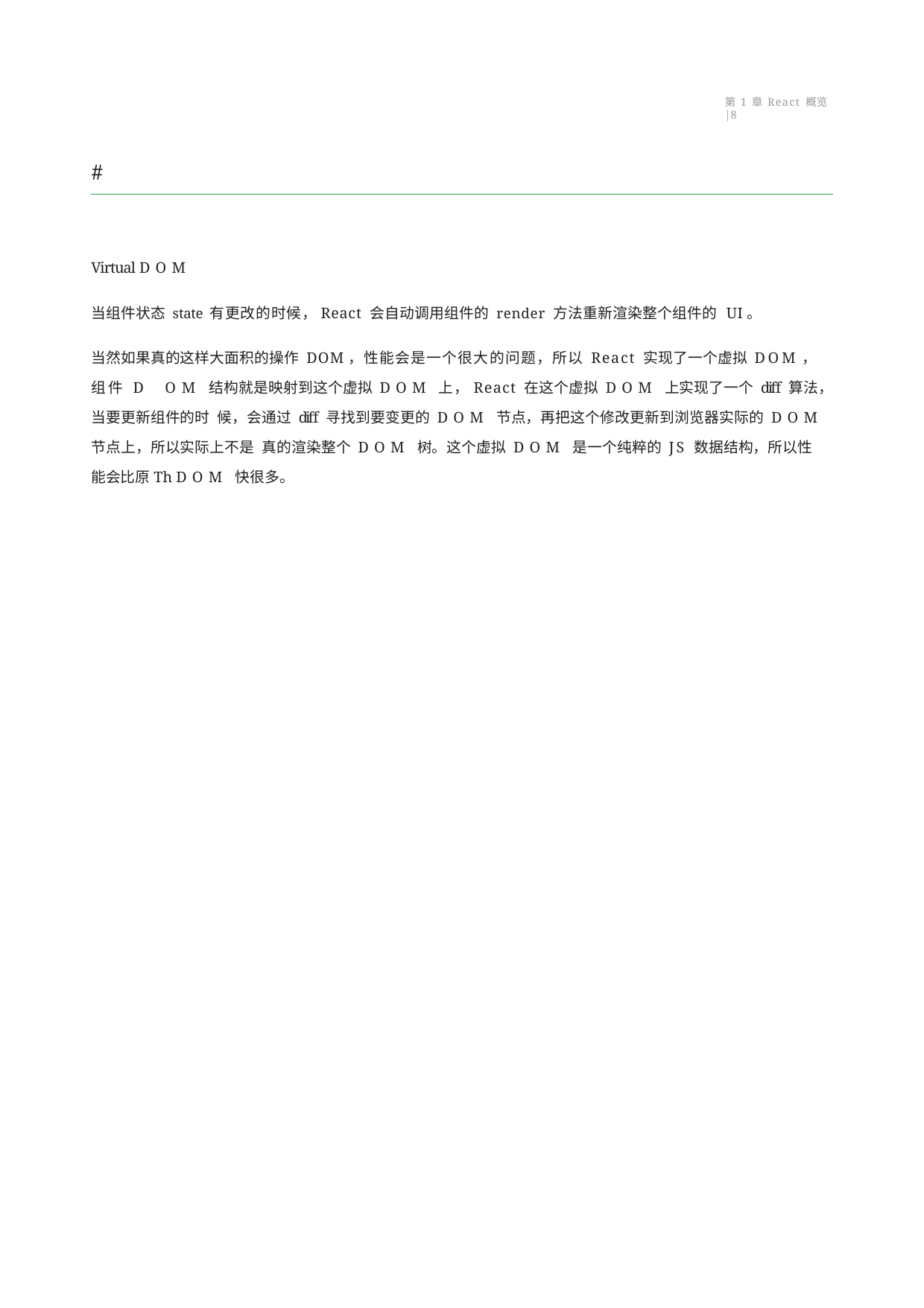

第 1 章 React 概览 | 8
#

Virtual DOM

当组件状态 state 有更改的时候，React 会自动调用组件的 render 方法重新渲染整个组件的 UI。

当然如果真的这样大面积的操作 DOM，性能会是一个很大的问题，所以 React 实现了一个虚拟 DOM，组件 D  OM 结构就是映射到这个虚拟 DOM 上，React 在这个虚拟 DOM 上实现了一个 diff 算法，当要更新组件的时  候，会通过 diff 寻找到要变更的 DOM 节点，再把这个修改更新到浏览器实际的 DOM 节点上，所以实际上不是  真的渲染整个 DOM 树。这个虚拟 DOM 是一个纯粹的 JS 数据结构，所以性能会比原Th DOM 快很多。